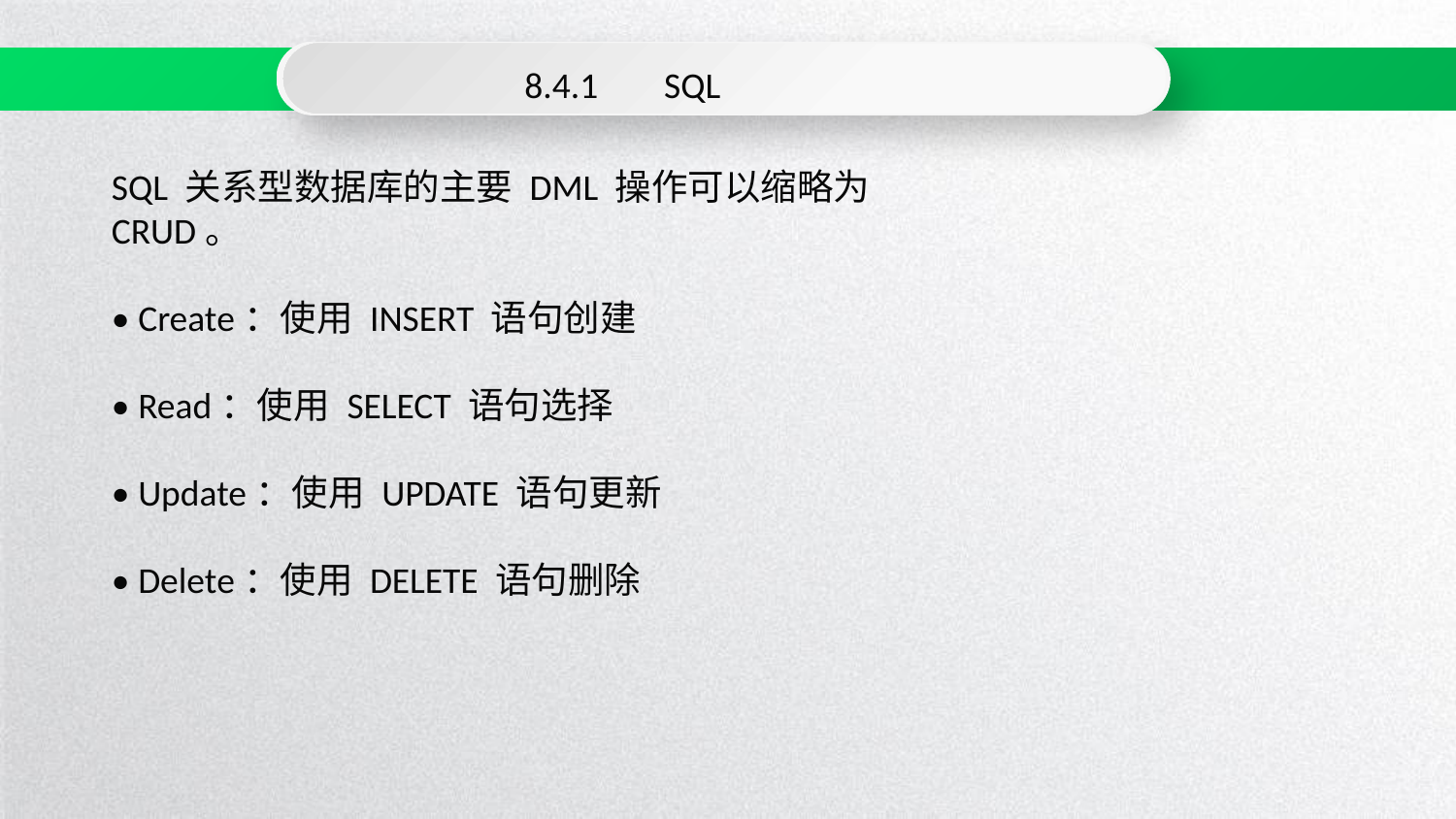

8.4.1        SQL
SQL 关系型数据库的主要 DML 操作可以缩略为 CRUD。

• Create：使用 INSERT 语句创建

• Read：使用 SELECT 语句选择

• Update：使用 UPDATE 语句更新

• Delete：使用 DELETE 语句删除